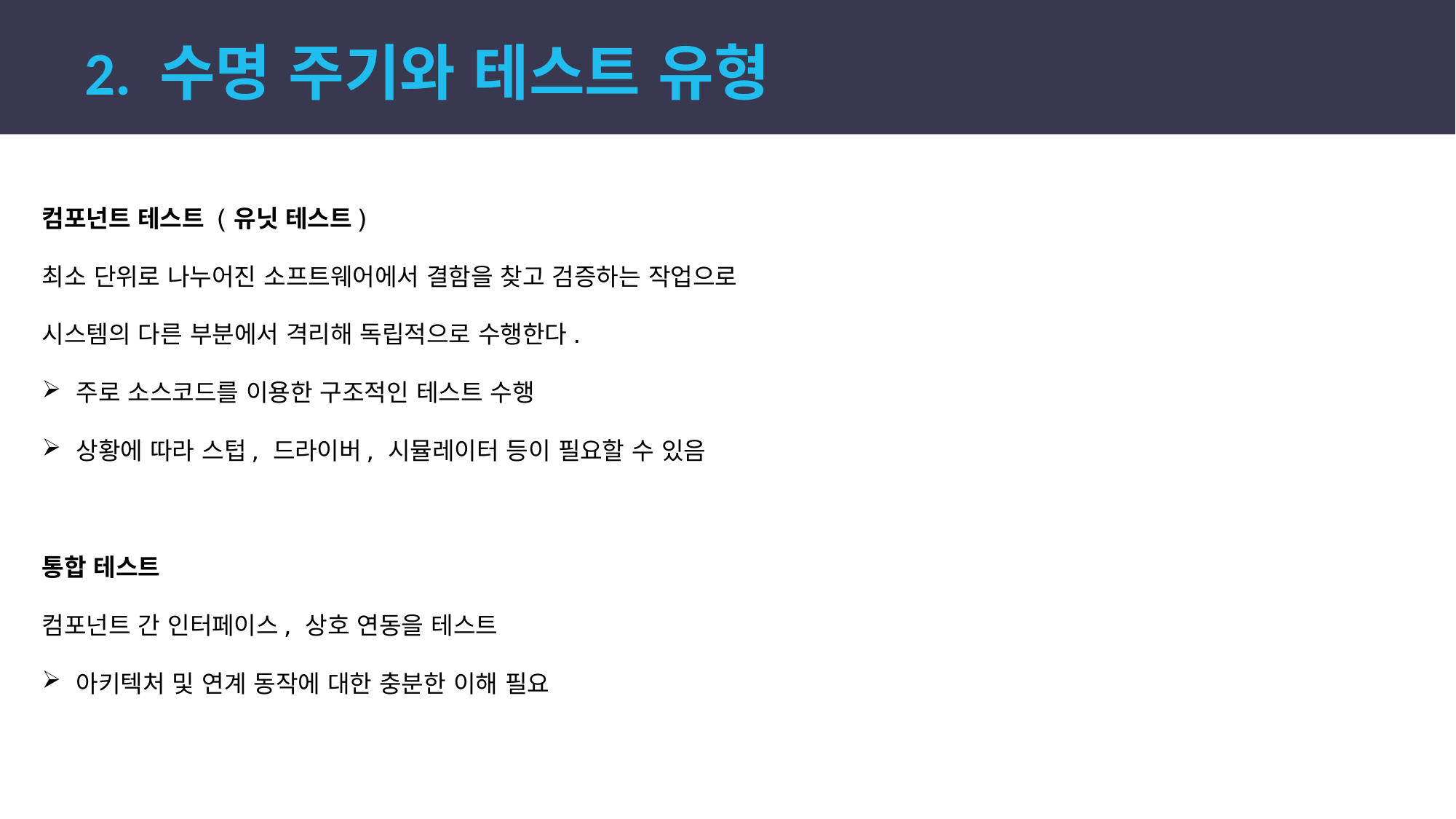

2. 수명 주기와 테스트 유형

컴포넌트 테스트 (유닛 테스트)

최소 단위로 나누어진 소프트웨어에서 결함을 찾고 검증하는 작업으로

시스템의 다른 부분에서 격리해 독립적으로 수행한다.

주로 소스코드를 이용한 구조적인 테스트 수행

상황에 따라 스텁, 드라이버, 시뮬레이터 등이 필요할 수 있음

통합 테스트

컴포넌트 간 인터페이스, 상호 연동을 테스트

아키텍처 및 연계 동작에 대한 충분한 이해 필요